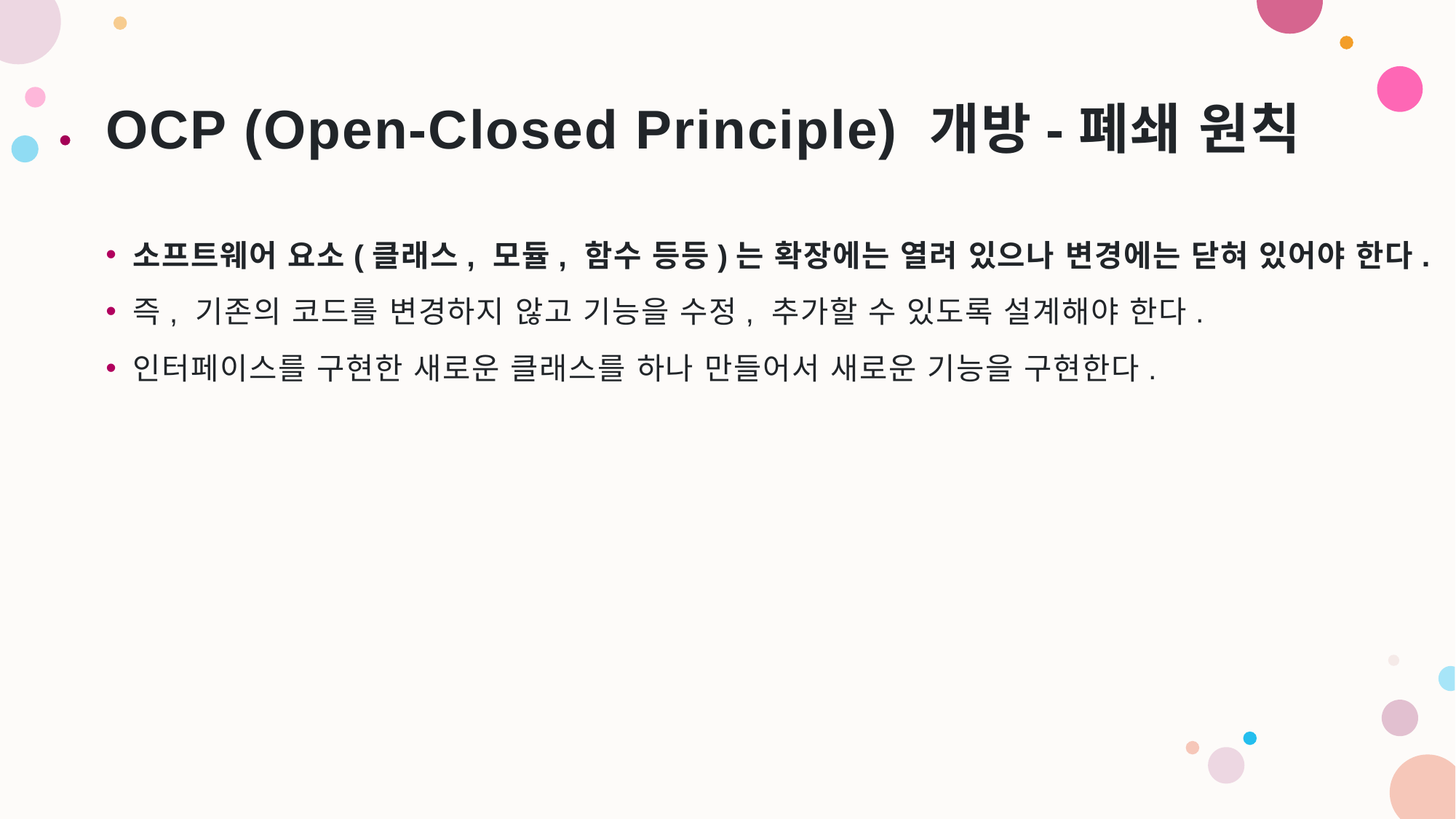

# OCP (Open-Closed Principle) 개방-폐쇄 원칙
소프트웨어 요소(클래스, 모듈, 함수 등등)는 확장에는 열려 있으나 변경에는 닫혀 있어야 한다.
즉, 기존의 코드를 변경하지 않고 기능을 수정, 추가할 수 있도록 설계해야 한다.
인터페이스를 구현한 새로운 클래스를 하나 만들어서 새로운 기능을 구현한다.